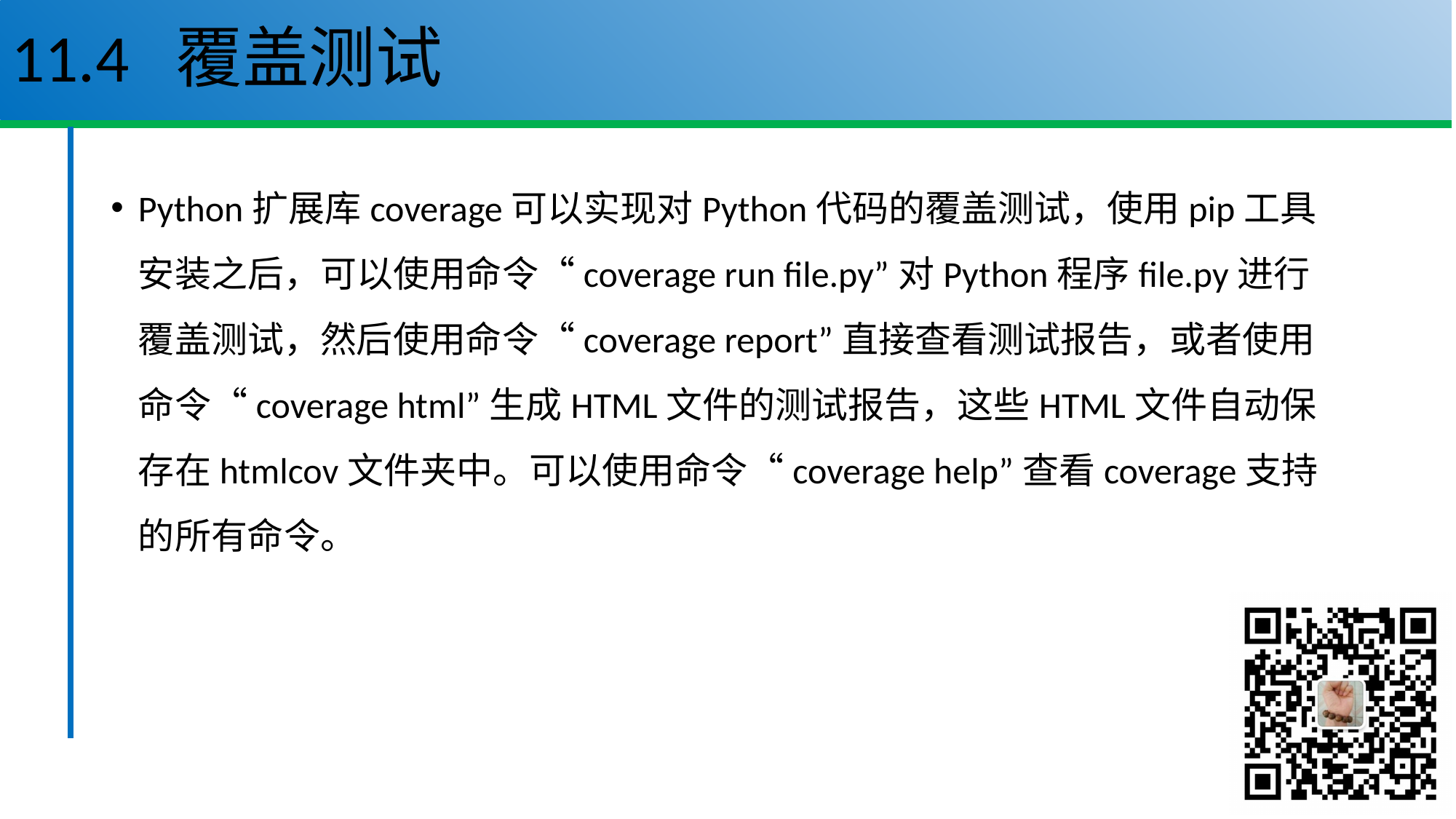

# 11.4  覆盖测试
Python扩展库coverage可以实现对Python代码的覆盖测试，使用pip工具安装之后，可以使用命令“coverage run file.py”对Python程序file.py进行覆盖测试，然后使用命令“coverage report”直接查看测试报告，或者使用命令“coverage html”生成HTML文件的测试报告，这些HTML文件自动保存在htmlcov文件夹中。可以使用命令“coverage help”查看coverage支持的所有命令。
19